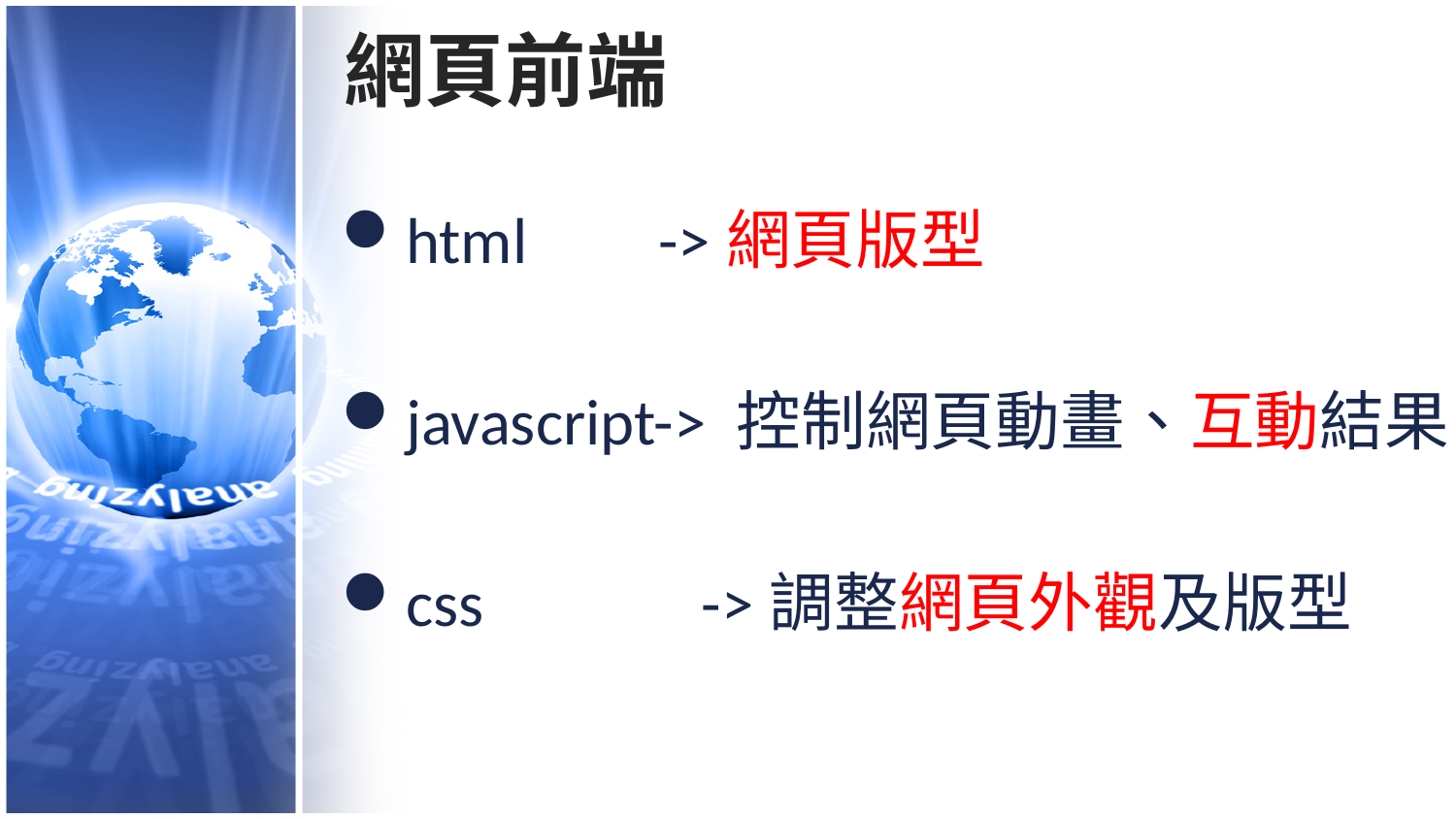

# 網頁前端
html         ->網頁版型

javascript-> 控制網頁動畫、互動結果

css	           ->調整網頁外觀及版型